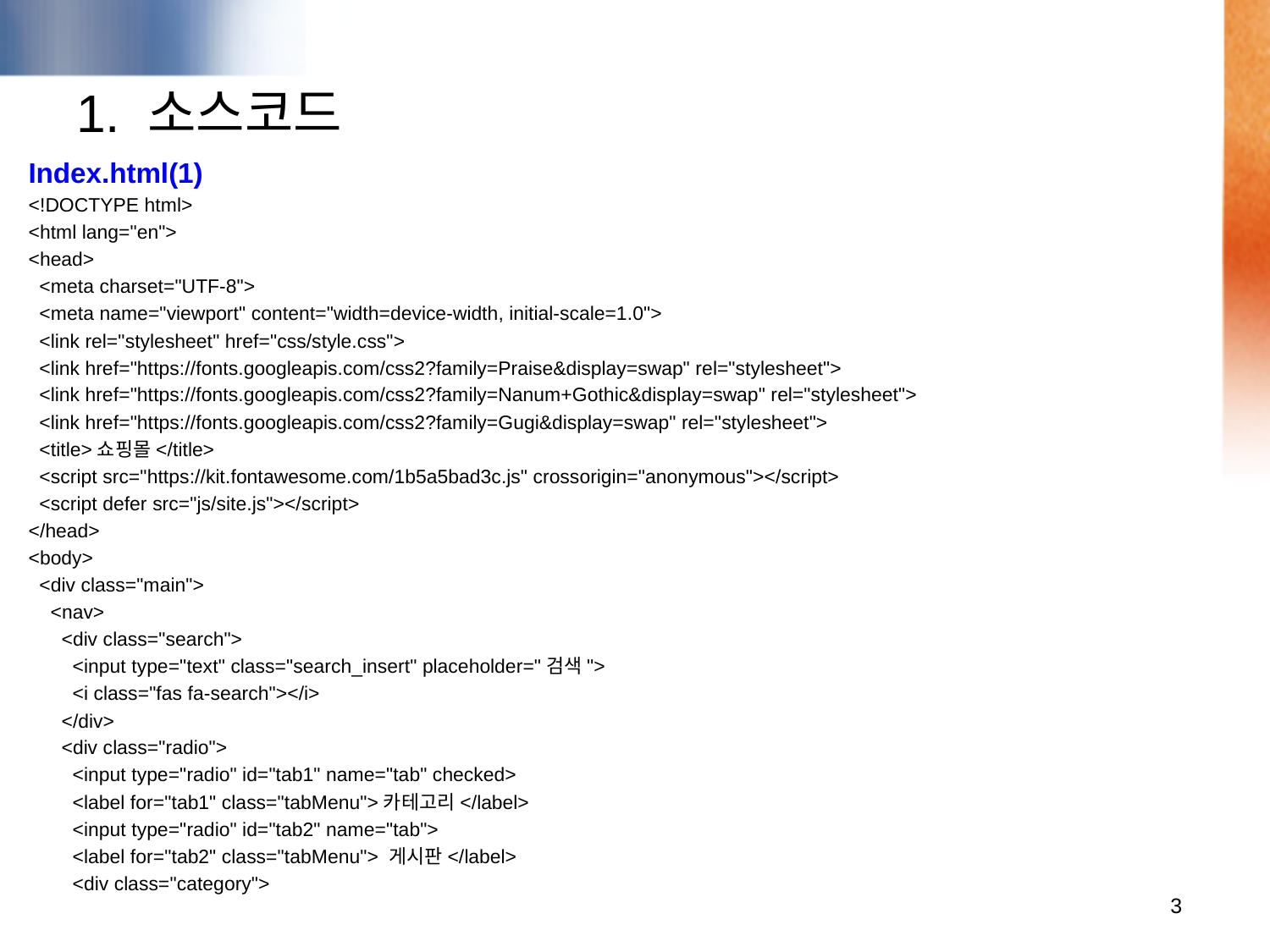

# 1. 소스코드
Index.html(1)
<!DOCTYPE html>
<html lang="en">
<head>
  <meta charset="UTF-8">
  <meta name="viewport" content="width=device-width, initial-scale=1.0">
  <link rel="stylesheet" href="css/style.css">
  <link href="https://fonts.googleapis.com/css2?family=Praise&display=swap" rel="stylesheet">
  <link href="https://fonts.googleapis.com/css2?family=Nanum+Gothic&display=swap" rel="stylesheet">
  <link href="https://fonts.googleapis.com/css2?family=Gugi&display=swap" rel="stylesheet">
  <title>쇼핑몰</title>
  <script src="https://kit.fontawesome.com/1b5a5bad3c.js" crossorigin="anonymous"></script>
  <script defer src="js/site.js"></script>
</head>
<body>
  <div class="main">
    <nav>
      <div class="search">
        <input type="text" class="search_insert" placeholder="검색">
        <i class="fas fa-search"></i>
      </div>
      <div class="radio">
        <input type="radio" id="tab1" name="tab" checked>
        <label for="tab1" class="tabMenu">카테고리</label>
        <input type="radio" id="tab2" name="tab">
        <label for="tab2" class="tabMenu"> 게시판</label>
        <div class="category">